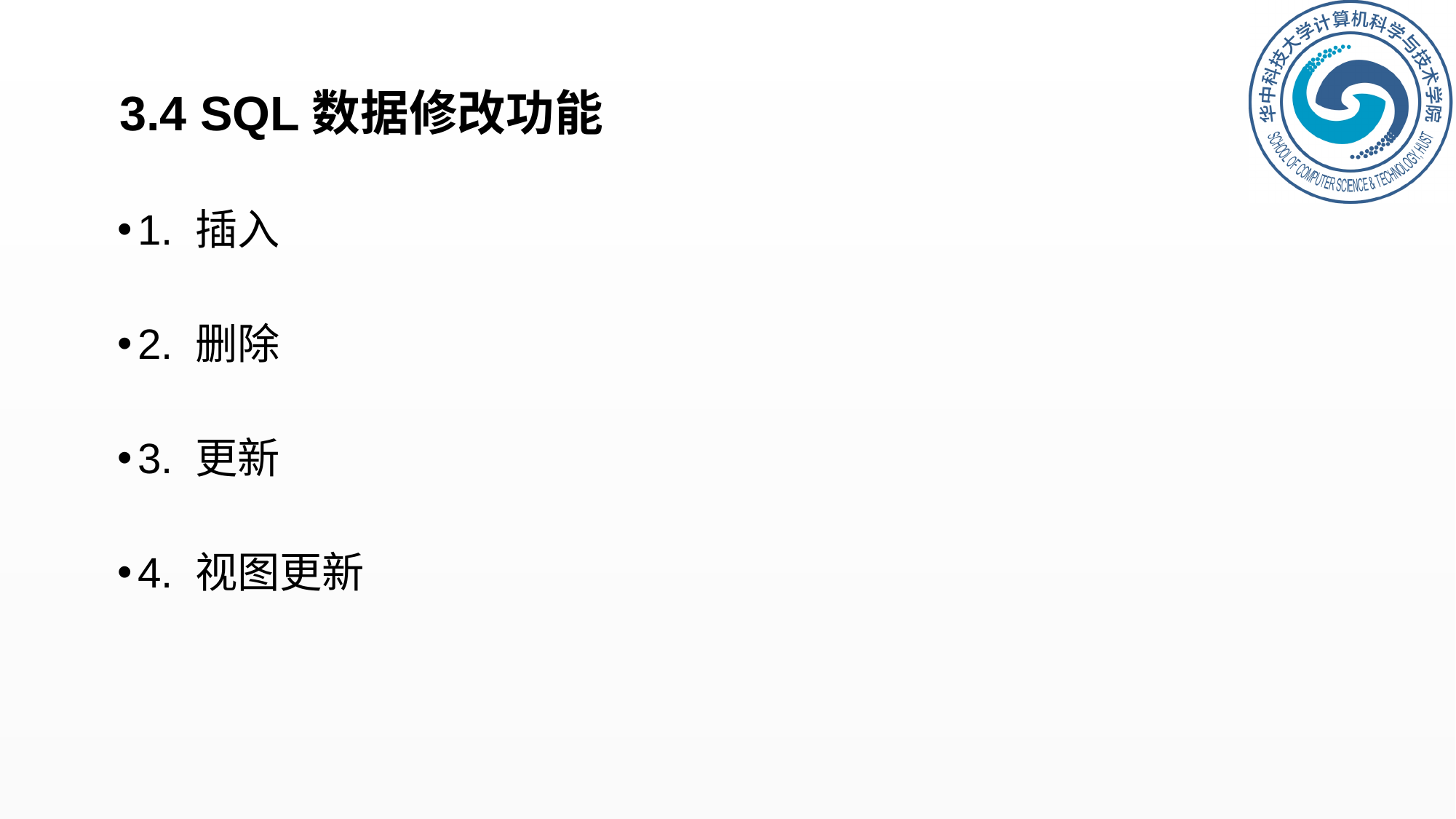

# 3.4 SQL数据修改功能
1. 插入

2. 删除

3. 更新

4. 视图更新